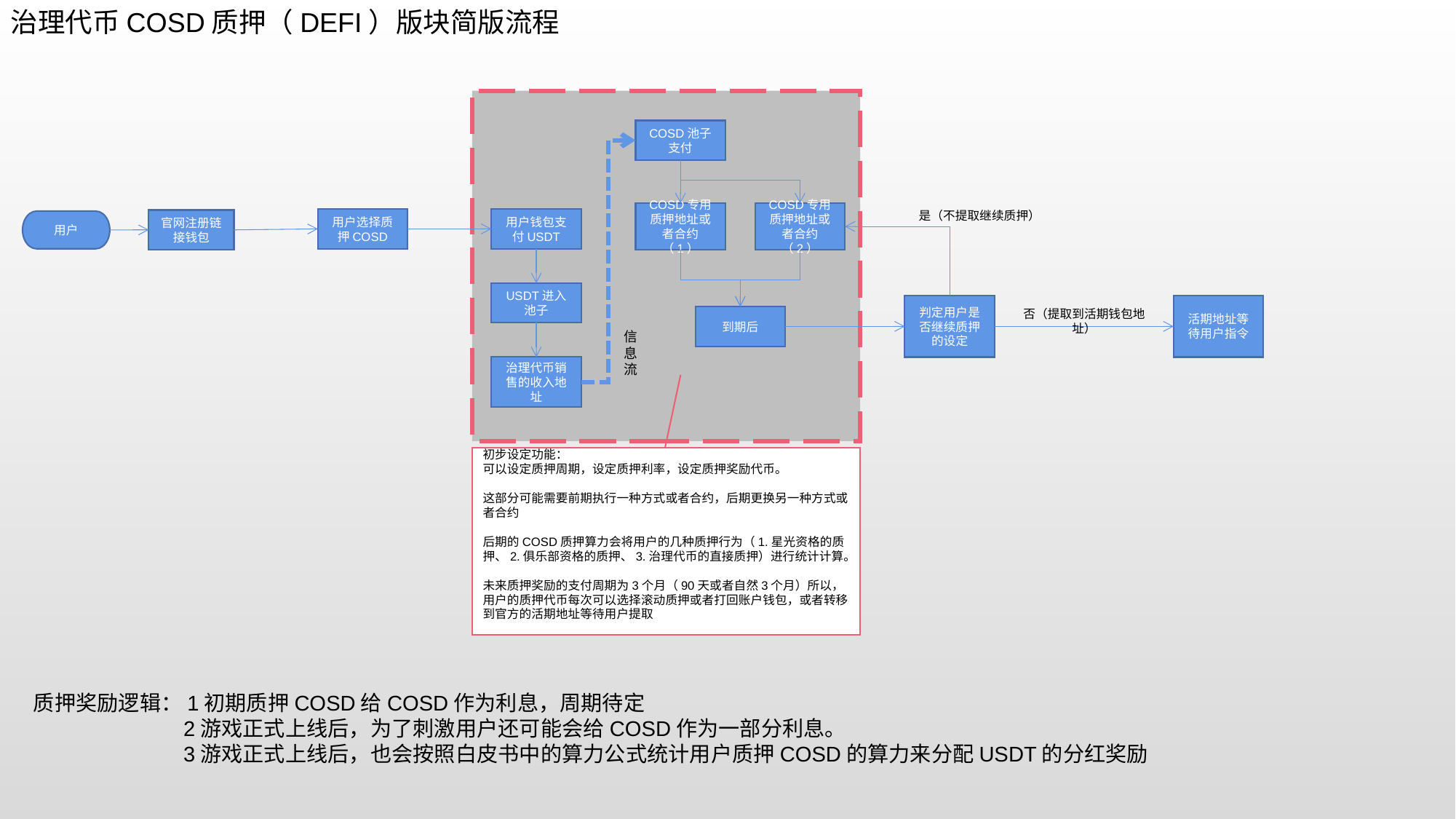

治理代币COSD质押（DEFI）版块简版流程

COSD池子支付
是（不提取继续质押）
COSD专用质押地址或者合约（1）
COSD专用质押地址或者合约（2）
用户选择质押COSD
用户钱包支付USDT
官网注册链接钱包
用户
USDT进入池子
判定用户是否继续质押的设定
活期地址等待用户指令
否（提取到活期钱包地址）
到期后
信息流
治理代币销售的收入地址
初步设定功能：
可以设定质押周期，设定质押利率，设定质押奖励代币。

这部分可能需要前期执行一种方式或者合约，后期更换另一种方式或者合约

后期的COSD质押算力会将用户的几种质押行为（1.星光资格的质押、2.俱乐部资格的质押、3.治理代币的直接质押）进行统计计算。

未来质押奖励的支付周期为3个月（90天或者自然3个月）所以，用户的质押代币每次可以选择滚动质押或者打回账户钱包，或者转移到官方的活期地址等待用户提取

质押奖励逻辑：1初期质押COSD给COSD作为利息，周期待定
                         2游戏正式上线后，为了刺激用户还可能会给COSD作为一部分利息。
                         3游戏正式上线后，也会按照白皮书中的算力公式统计用户质押COSD的算力来分配USDT的分红奖励